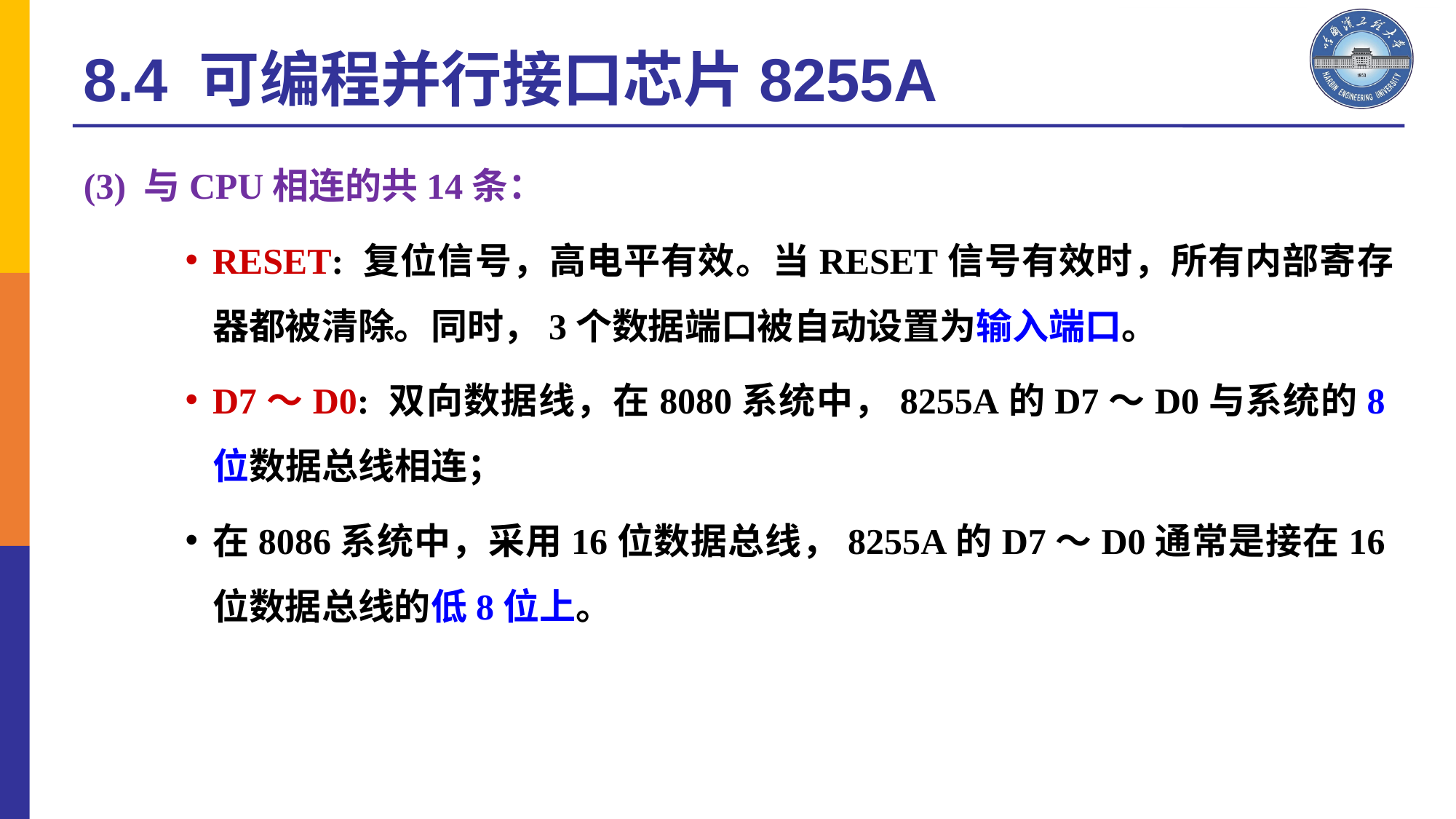

8.4 可编程并行接口芯片8255A
(3) 与CPU相连的共14条：
RESET: 复位信号，高电平有效。当RESET信号有效时，所有内部寄存器都被清除。同时，3个数据端口被自动设置为输入端口。
D7～D0: 双向数据线，在8080系统中，8255A的D7～D0与系统的8位数据总线相连；
在8086系统中，采用16位数据总线，8255A的D7～D0通常是接在16位数据总线的低8位上。